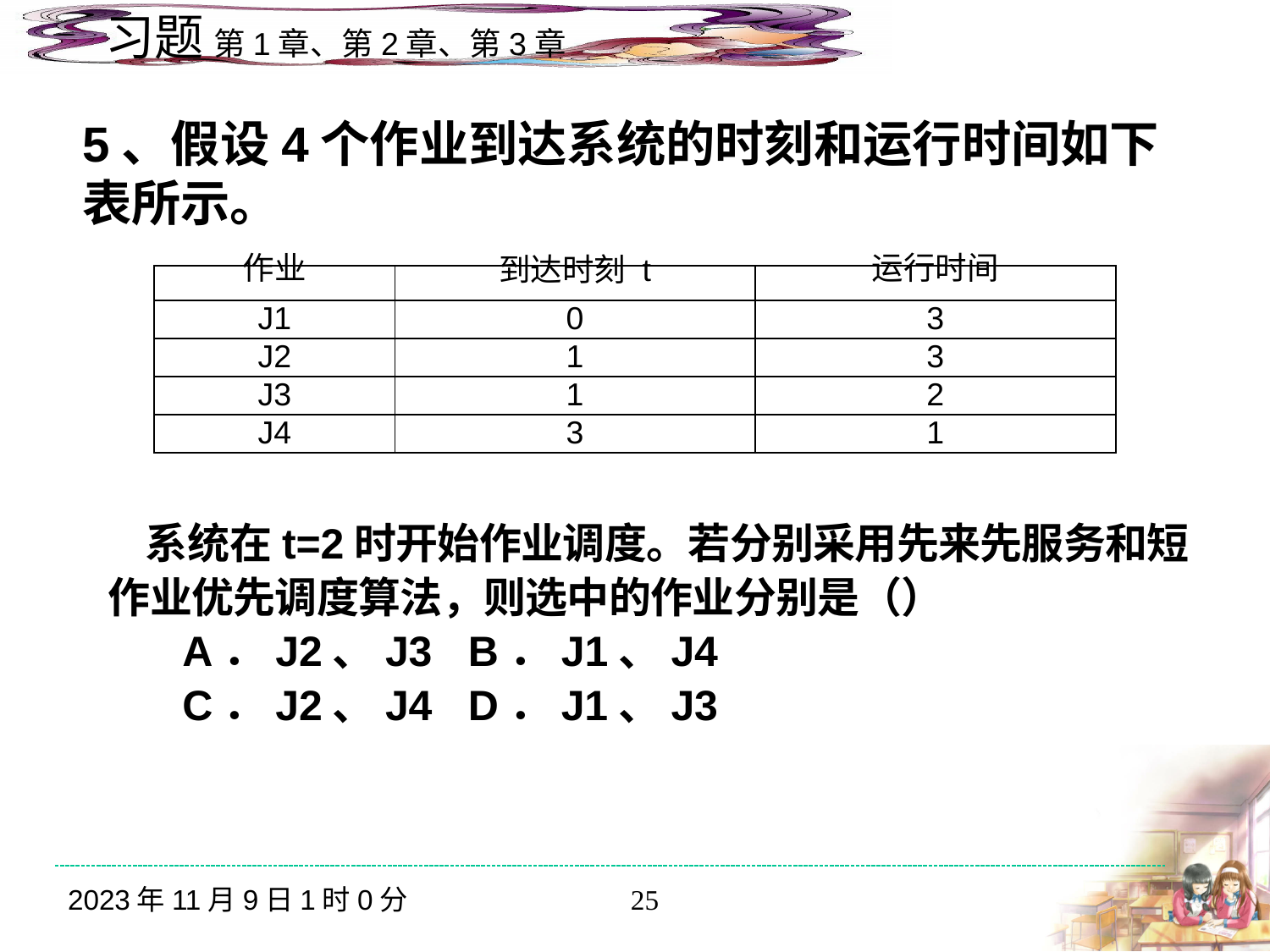

5、假设4个作业到达系统的时刻和运行时间如下表所示。
􂽪􀇄
| 作业 | 到达时刻 t | 运行时间 |
| --- | --- | --- |
| J1 | 0 | 3 |
| J2 | 1 | 3 |
| J3 | 1 | 2 |
| J4 | 3 | 1 |
系统在t=2时开始作业调度。若分别采用先来先服务和短作业优先调度算法，则选中的作业分别是（）
A．J2、J3	   B．J1、J4
C．J2、J4	   D．J1、J3
2023年11月9日1时0分
25